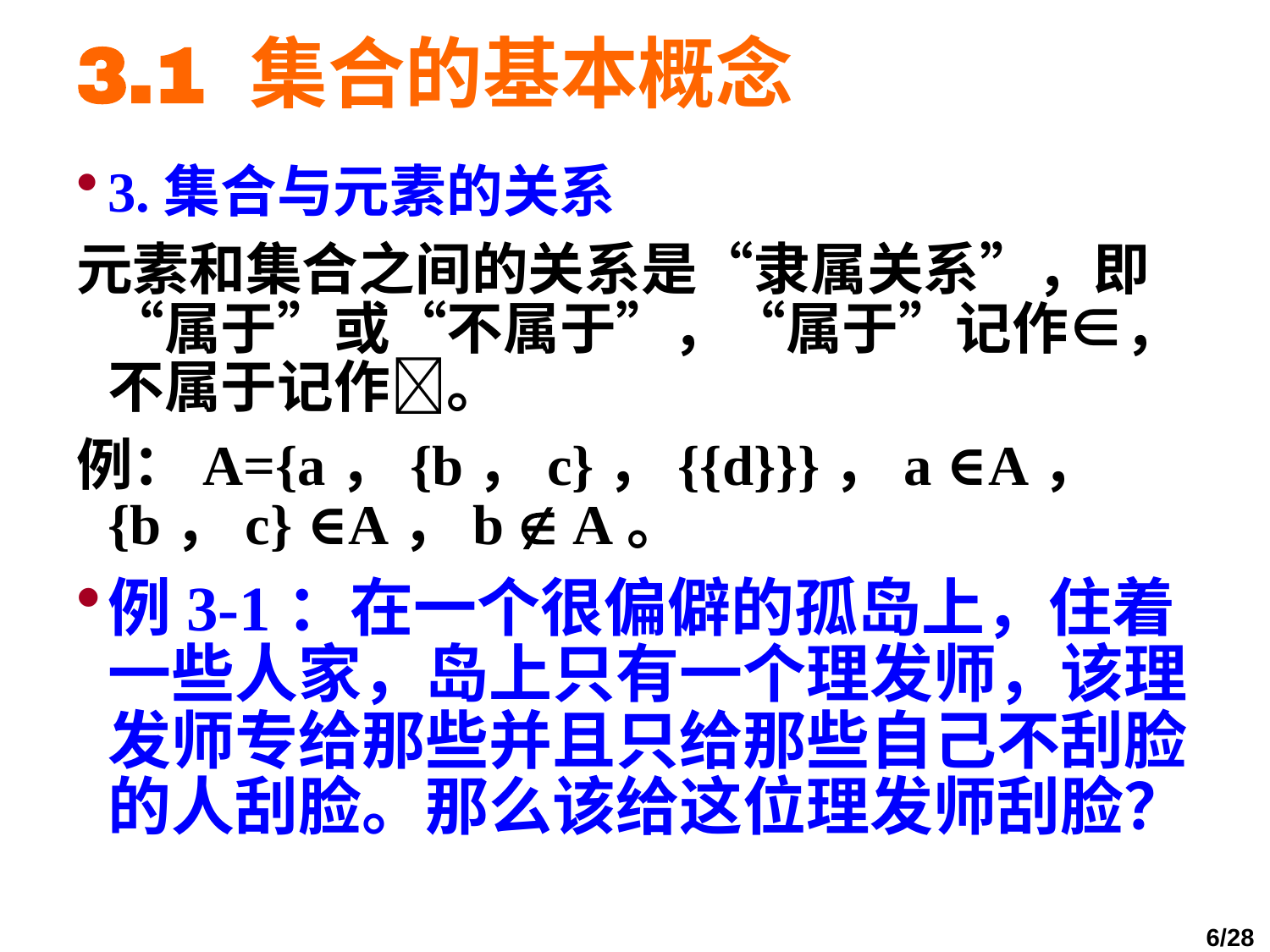

# 3.1 集合的基本概念
3.集合与元素的关系
元素和集合之间的关系是“隶属关系”，即“属于”或“不属于”，“属于”记作∈，不属于记作∉。
例：A={a，{b，c}，{{d}}}，a ∈A， {b，c} ∈A，b ∉ A。
例3-1：在一个很偏僻的孤岛上，住着一些人家，岛上只有一个理发师，该理发师专给那些并且只给那些自己不刮脸的人刮脸。那么该给这位理发师刮脸？